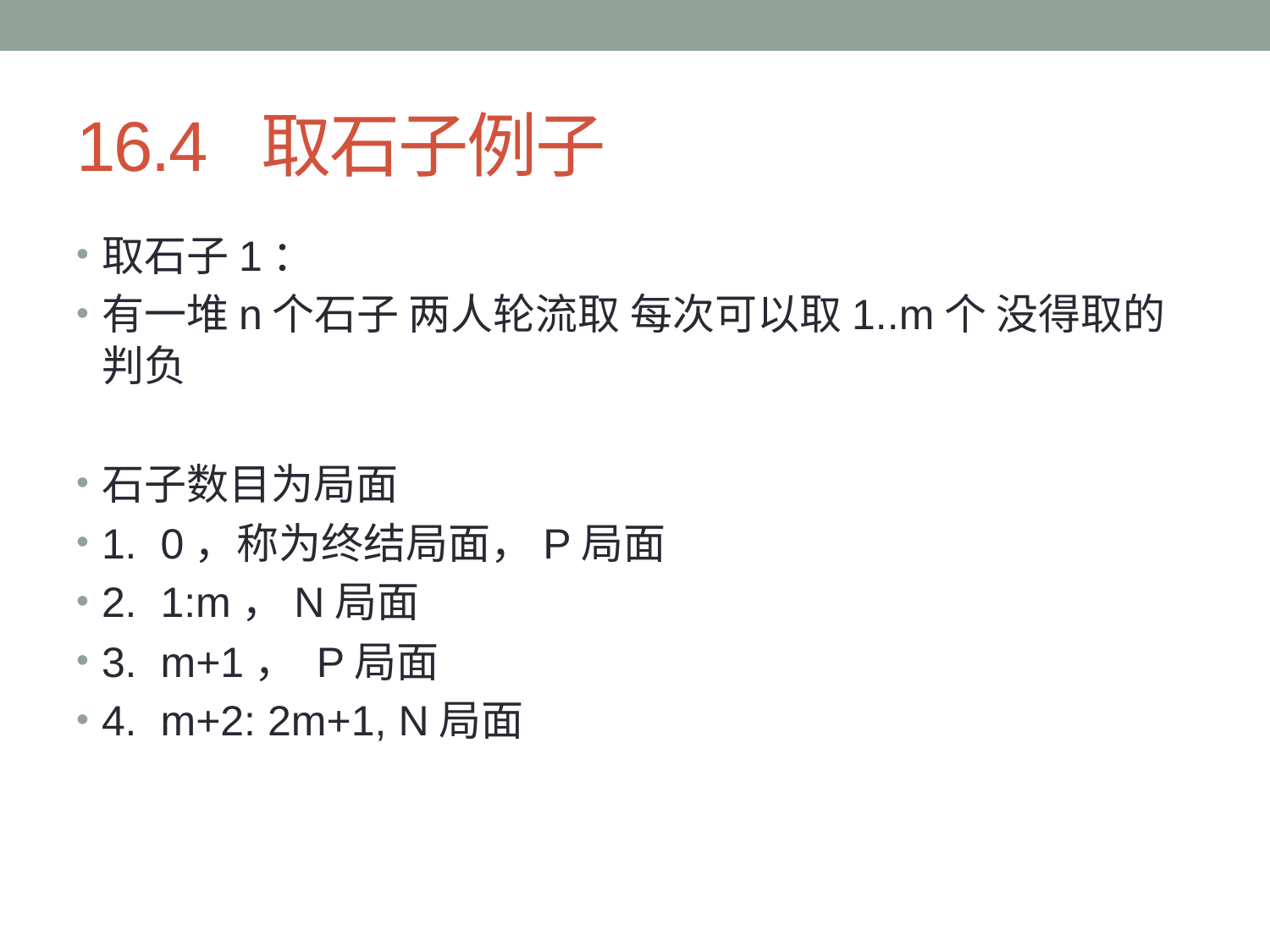

# 16.4  取石子例子
取石子1：
有一堆n个石子 两人轮流取 每次可以取1..m个 没得取的判负

石子数目为局面
1.  0，称为终结局面，P局面
2.  1:m，N局面
3.  m+1， P局面
4.  m+2: 2m+1, N局面